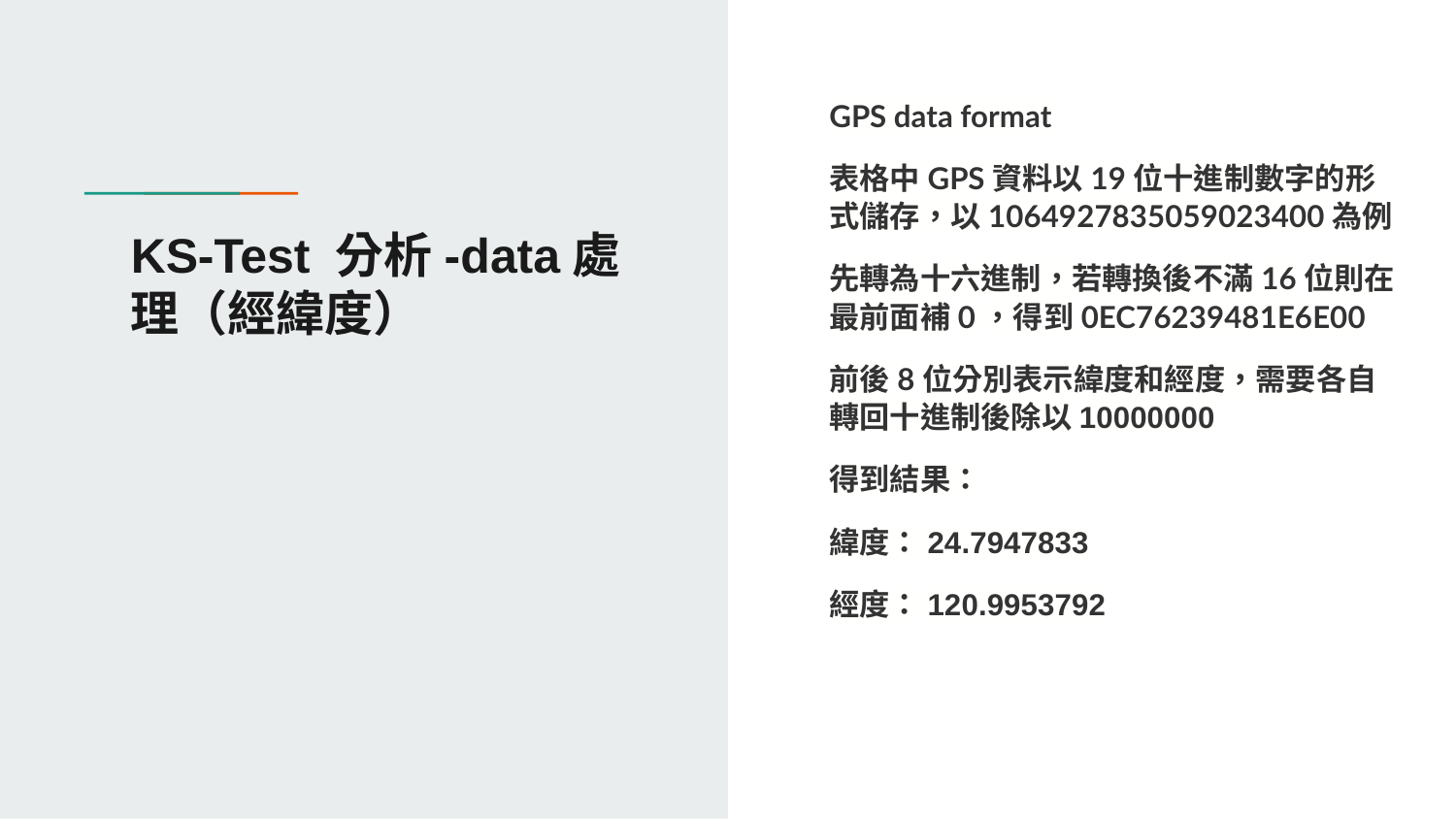

GPS data format
表格中GPS資料以19位十進制數字的形式儲存，以1064927835059023400為例
先轉為十六進制，若轉換後不滿16位則在最前面補0，得到0EC76239481E6E00
前後8位分別表示緯度和經度，需要各自轉回十進制後除以10000000
得到結果：
緯度：24.7947833
經度：120.9953792

# KS-Test 分析-data處理（經緯度）